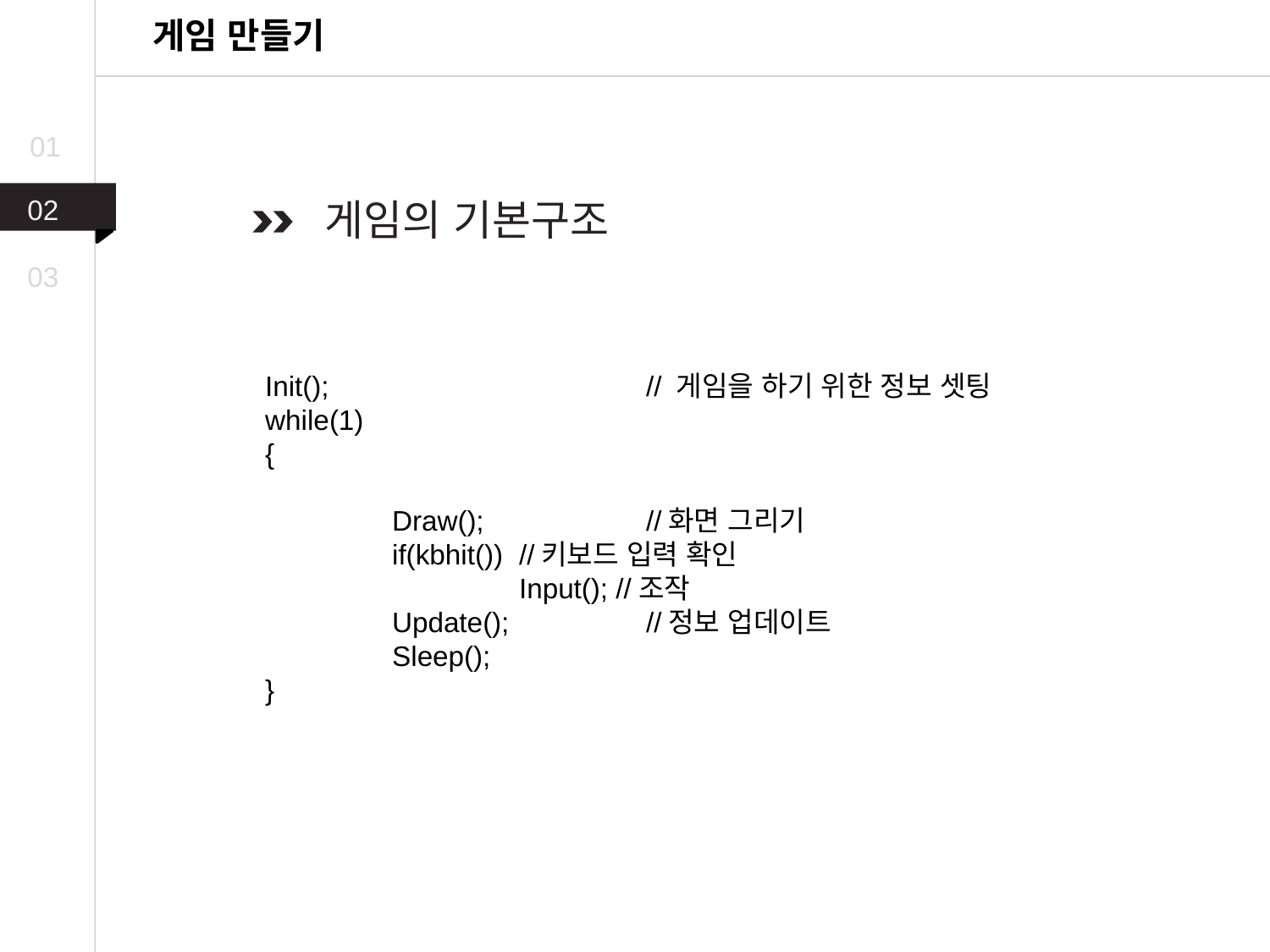

게임 만들기
01

02
  게임의 기본구조

03
Init(); 			// 게임을 하기 위한 정보 셋팅
while(1)
{

	Draw(); 		//화면 그리기
	if(kbhit()) 	//키보드 입력 확인
		Input(); //조작
	Update();  	//정보 업데이트
	Sleep();
}